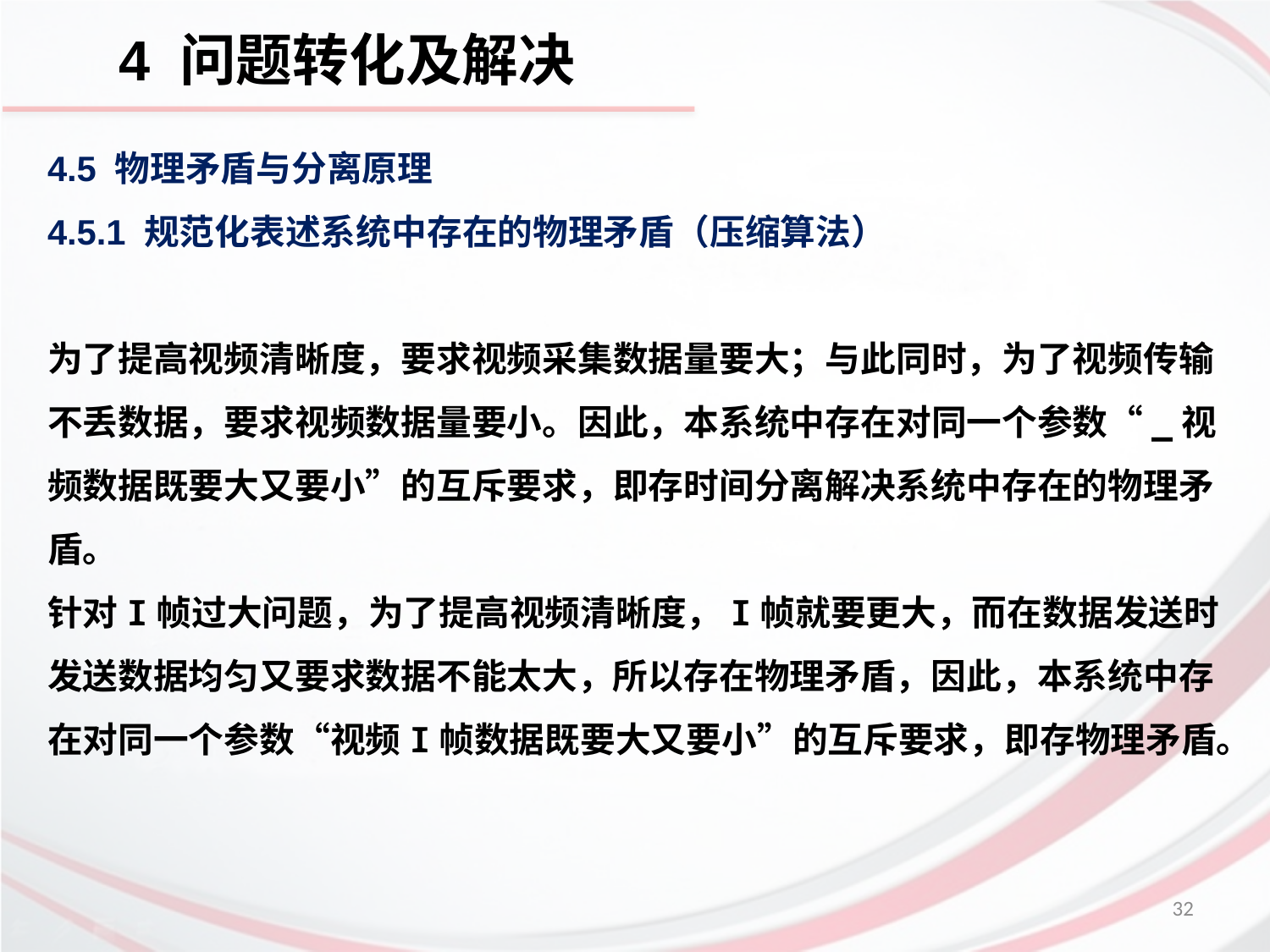

4 问题转化及解决
4.5 物理矛盾与分离原理
4.5.1 规范化表述系统中存在的物理矛盾（压缩算法）

为了提高视频清晰度，要求视频采集数据量要大；与此同时，为了视频传输不丢数据，要求视频数据量要小。因此，本系统中存在对同一个参数“_视频数据既要大又要小”的互斥要求，即存时间分离解决系统中存在的物理矛盾。
针对I帧过大问题，为了提高视频清晰度，I帧就要更大，而在数据发送时发送数据均匀又要求数据不能太大，所以存在物理矛盾，因此，本系统中存在对同一个参数“视频I帧数据既要大又要小”的互斥要求，即存物理矛盾。

32